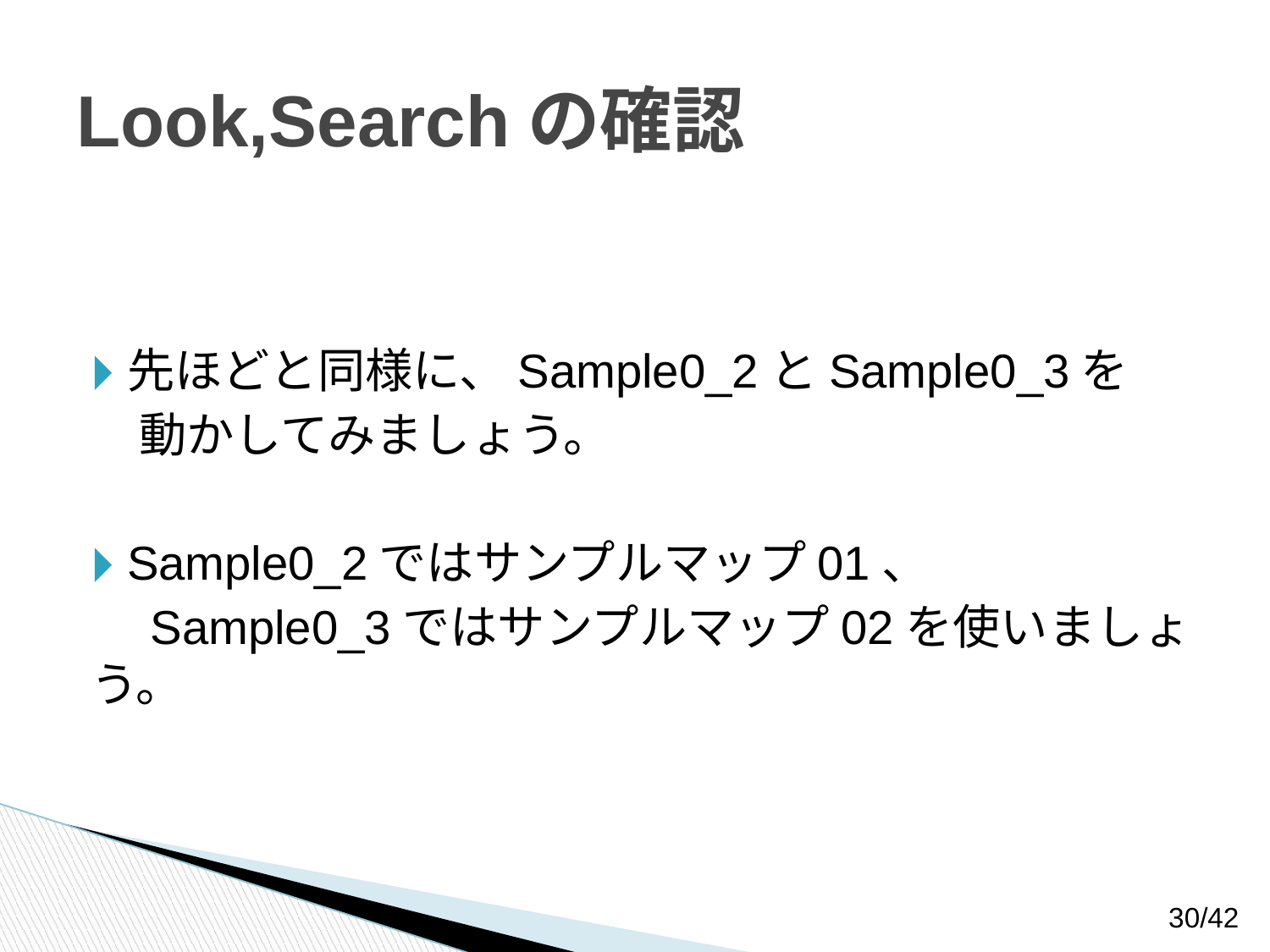

# Look,Searchの確認

先ほどと同様に、Sample0_2とSample0_3を
　動かしてみましょう。

Sample0_2ではサンプルマップ01、
　Sample0_3ではサンプルマップ02を使いましょう。
30/42